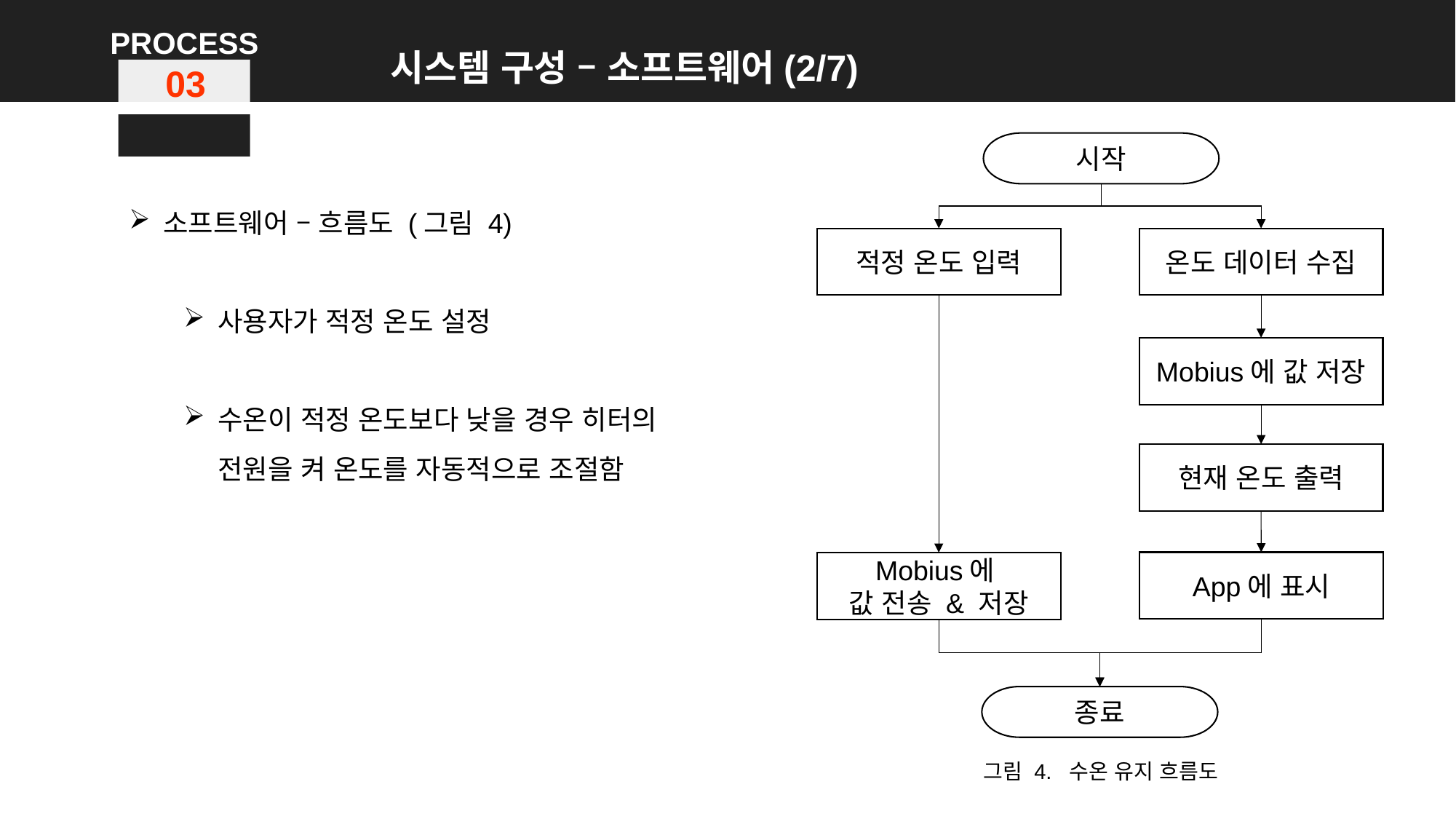

PROCESS
시스템 구성 – 소프트웨어(2/7)
03

시작
적정 온도 입력
온도 데이터 수집
Mobius에 값 저장
현재 온도 출력
App에 표시
Mobius에
값 전송 & 저장
종료
소프트웨어 – 흐름도 (그림 4)

사용자가 적정 온도 설정

수온이 적정 온도보다 낮을 경우 히터의
전원을 켜 온도를 자동적으로 조절함

그림 4.  수온 유지 흐름도